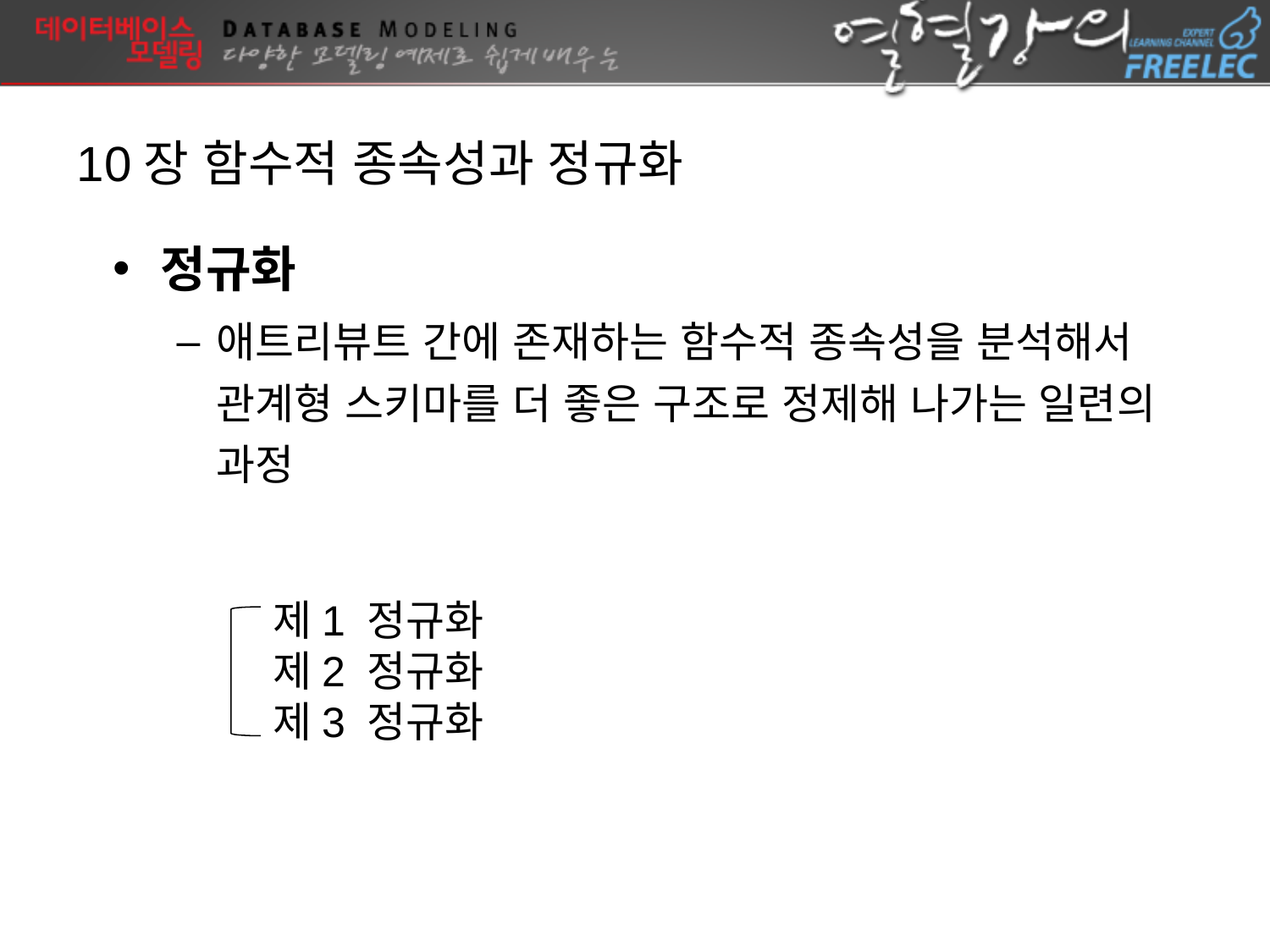

10장 함수적 종속성과 정규화
정규화
애트리뷰트 간에 존재하는 함수적 종속성을 분석해서 관계형 스키마를 더 좋은 구조로 정제해 나가는 일련의 과정
제1 정규화
제2 정규화
제3 정규화